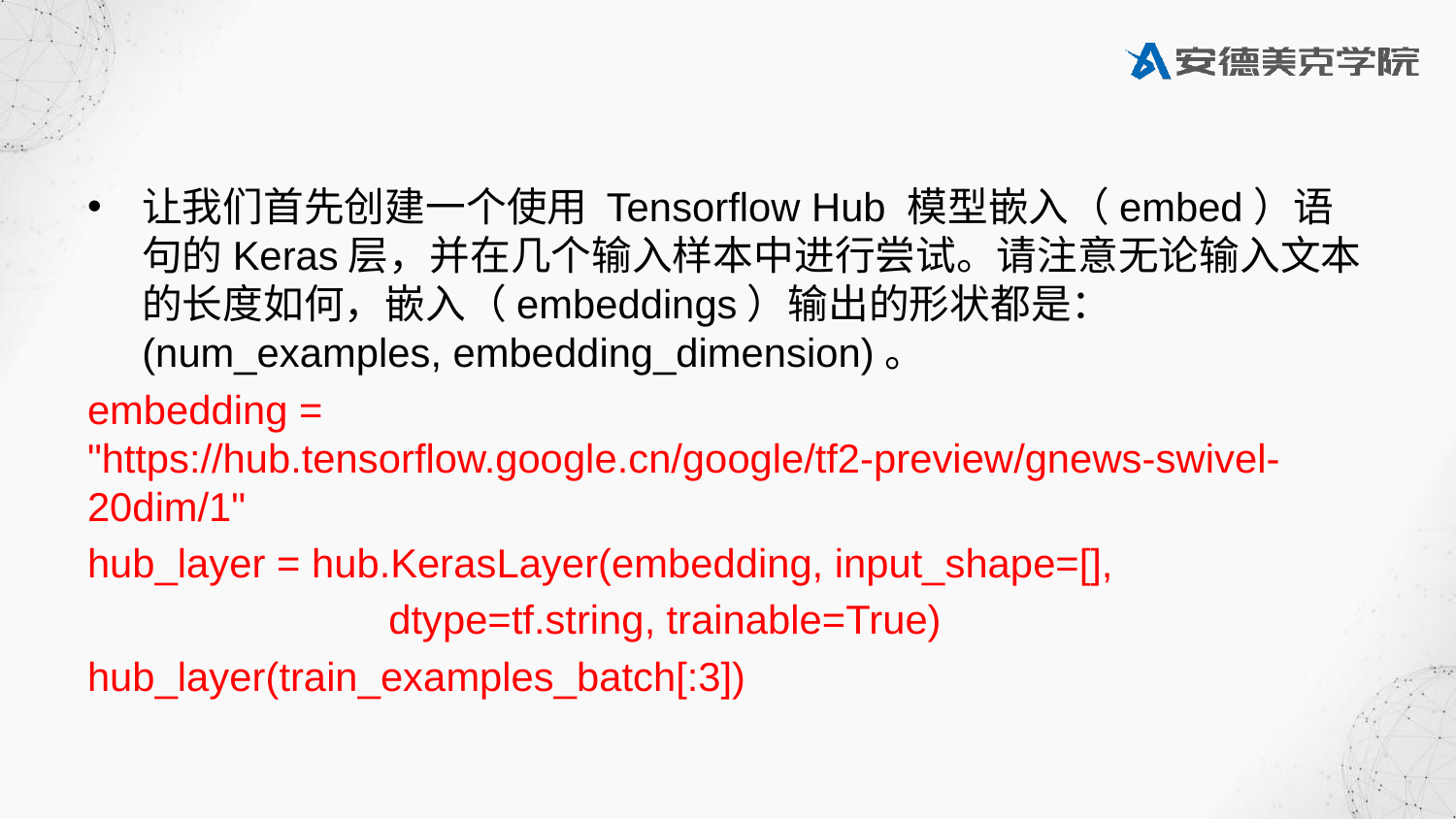

#
让我们首先创建一个使用 Tensorflow Hub 模型嵌入（embed）语句的Keras层，并在几个输入样本中进行尝试。请注意无论输入文本的长度如何，嵌入（embeddings）输出的形状都是：(num_examples, embedding_dimension)。
embedding = "https://hub.tensorflow.google.cn/google/tf2-preview/gnews-swivel-20dim/1"
hub_layer = hub.KerasLayer(embedding, input_shape=[],
                           dtype=tf.string, trainable=True)
hub_layer(train_examples_batch[:3])